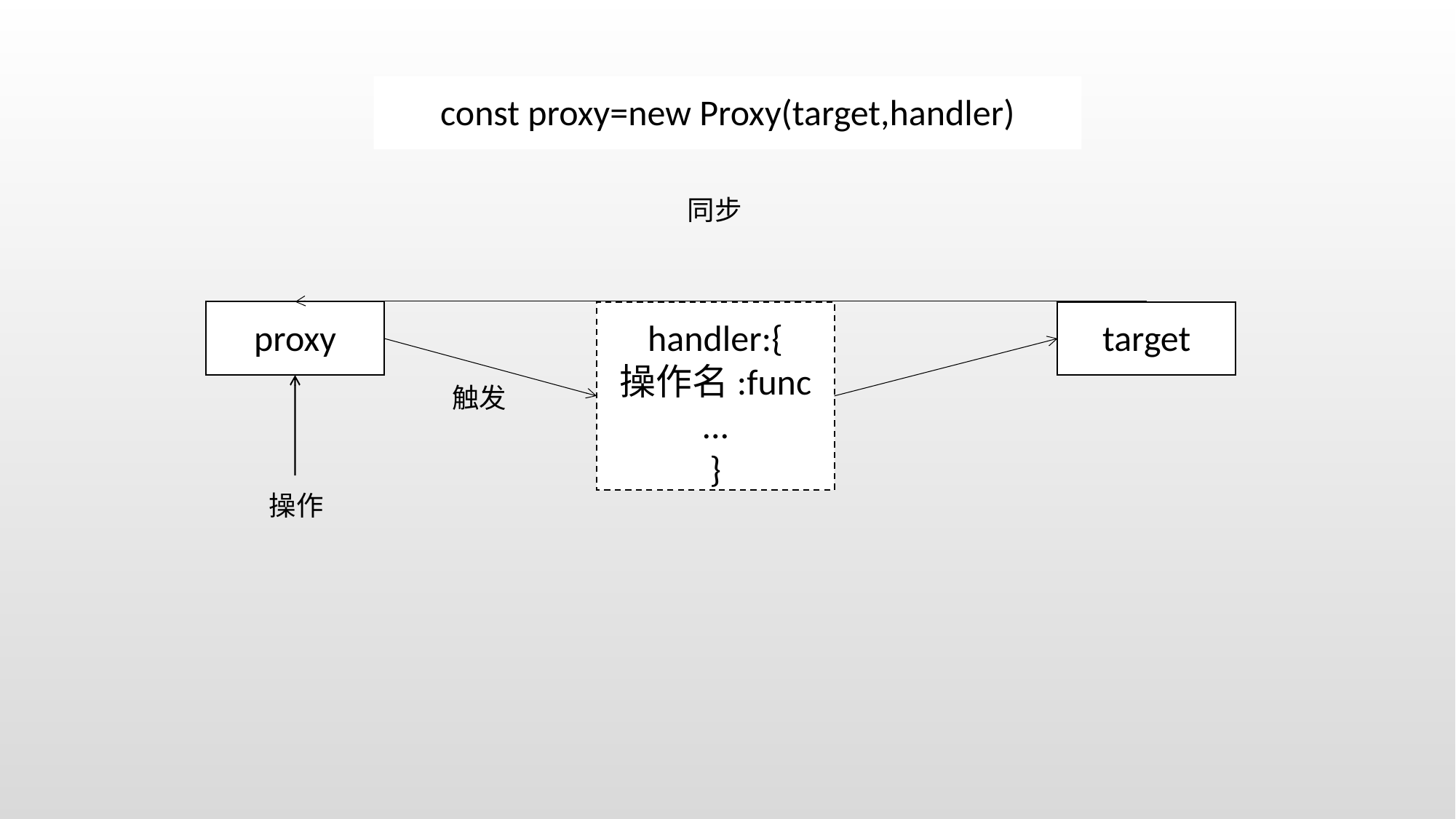

const proxy=new Proxy(target,handler)

同步
proxy

handler:{
操作名:func
...
}
target

触发
操作